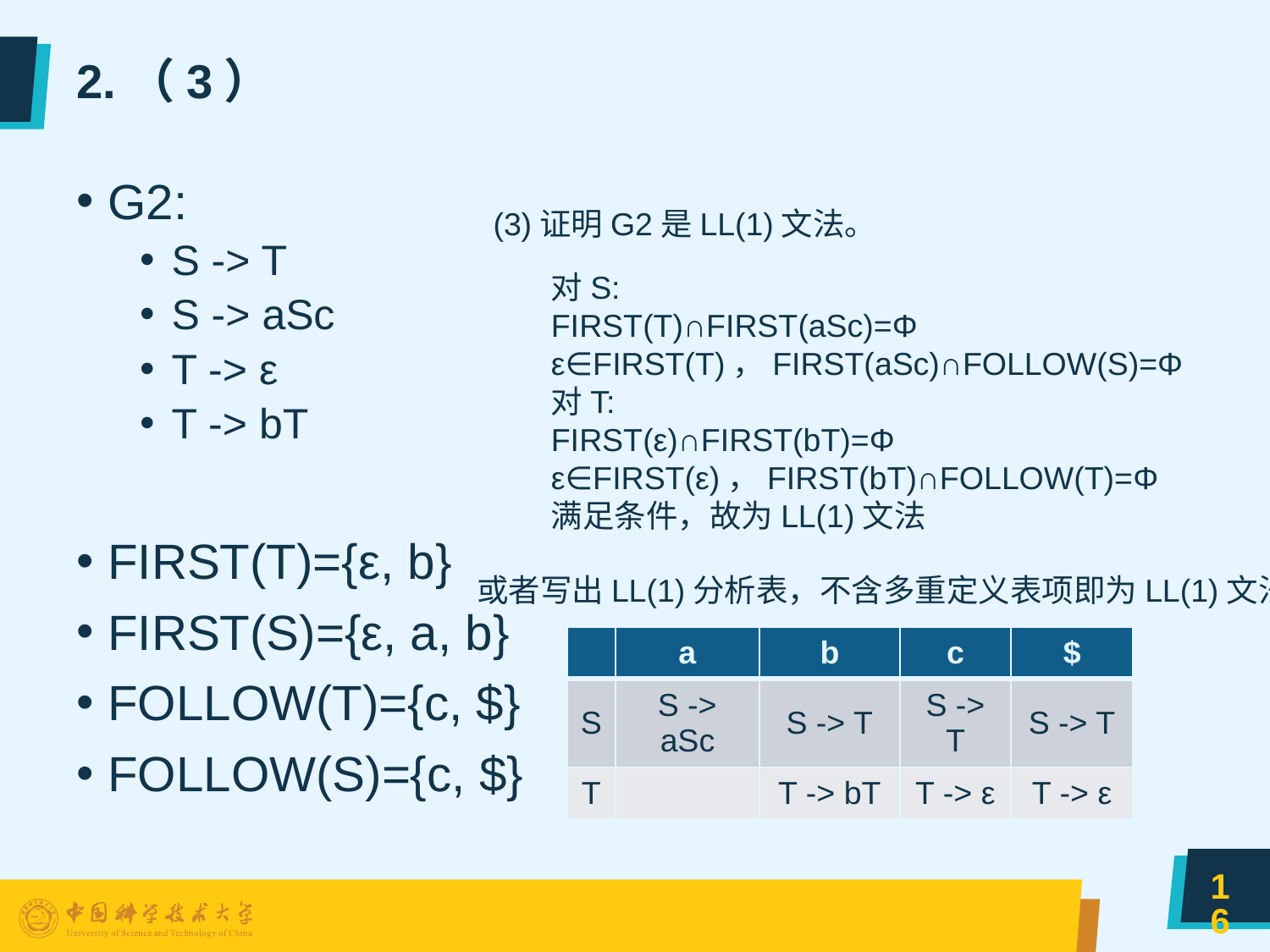

# 2.（3）
G2:
S -> T
S -> aSc
T -> ε
T -> bT

FIRST(T)={ε, b}
FIRST(S)={ε, a, b}
FOLLOW(T)={c, $}
FOLLOW(S)={c, $}

(3)证明G2是LL(1)文法。
对S:
FIRST(T)∩FIRST(aSc)=Φ
ε∈FIRST(T)，FIRST(aSc)∩FOLLOW(S)=Φ
对T:
FIRST(ε)∩FIRST(bT)=Φ
ε∈FIRST(ε)，FIRST(bT)∩FOLLOW(T)=Φ
满足条件，故为LL(1)文法

或者写出LL(1)分析表，不含多重定义表项即为LL(1)文法
|  | a | b | c | $ |
| --- | --- | --- | --- | --- |
| S | S -> aSc | S -> T | S -> T | S -> T |
| T |  | T -> bT | T -> ε | T -> ε |
16